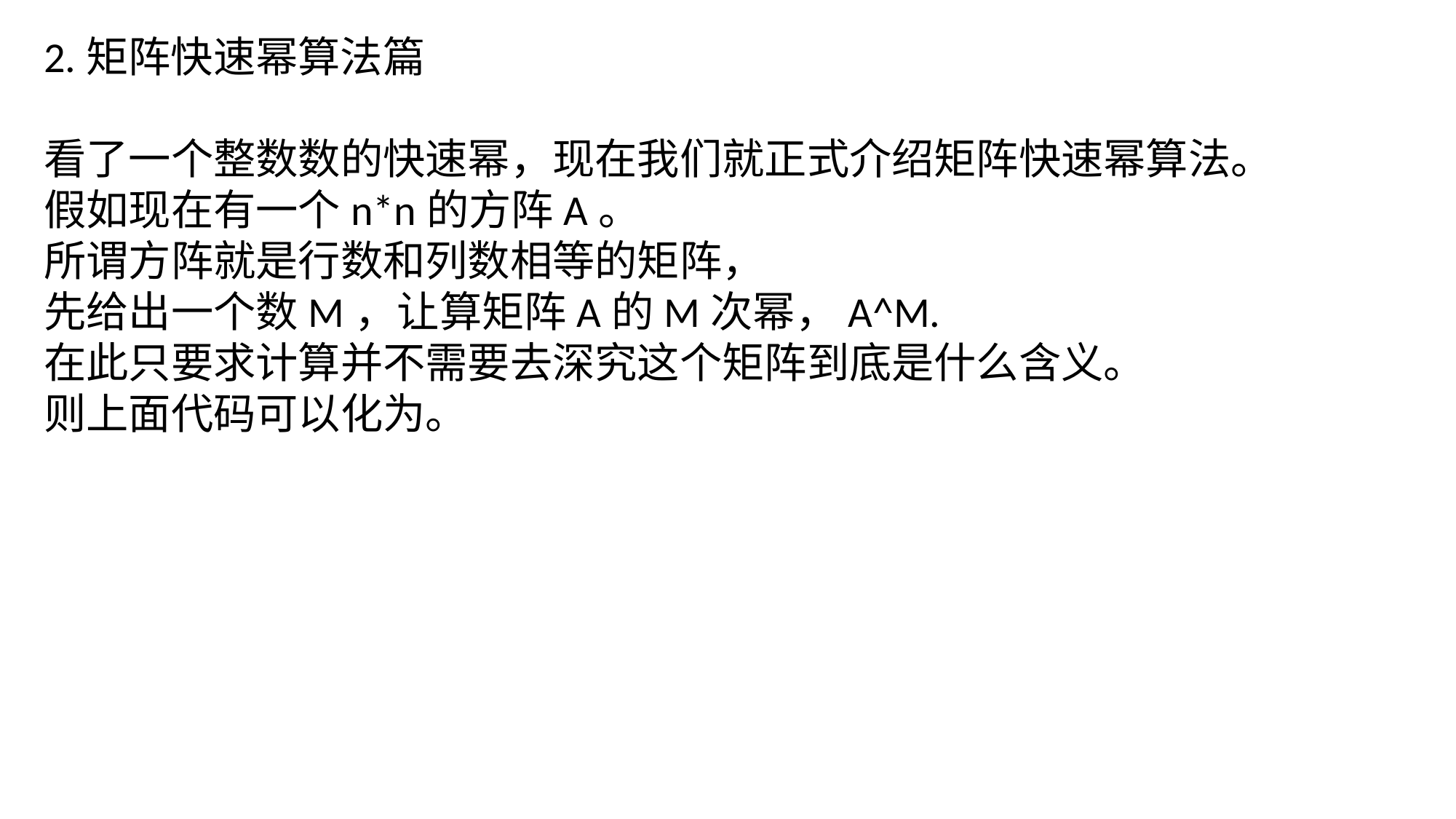

2.矩阵快速幂算法篇

看了一个整数数的快速幂，现在我们就正式介绍矩阵快速幂算法。假如现在有一个n*n的方阵A。
所谓方阵就是行数和列数相等的矩阵，
先给出一个数M，让算矩阵A的M次幂，A^M.
在此只要求计算并不需要去深究这个矩阵到底是什么含义。
则上面代码可以化为。